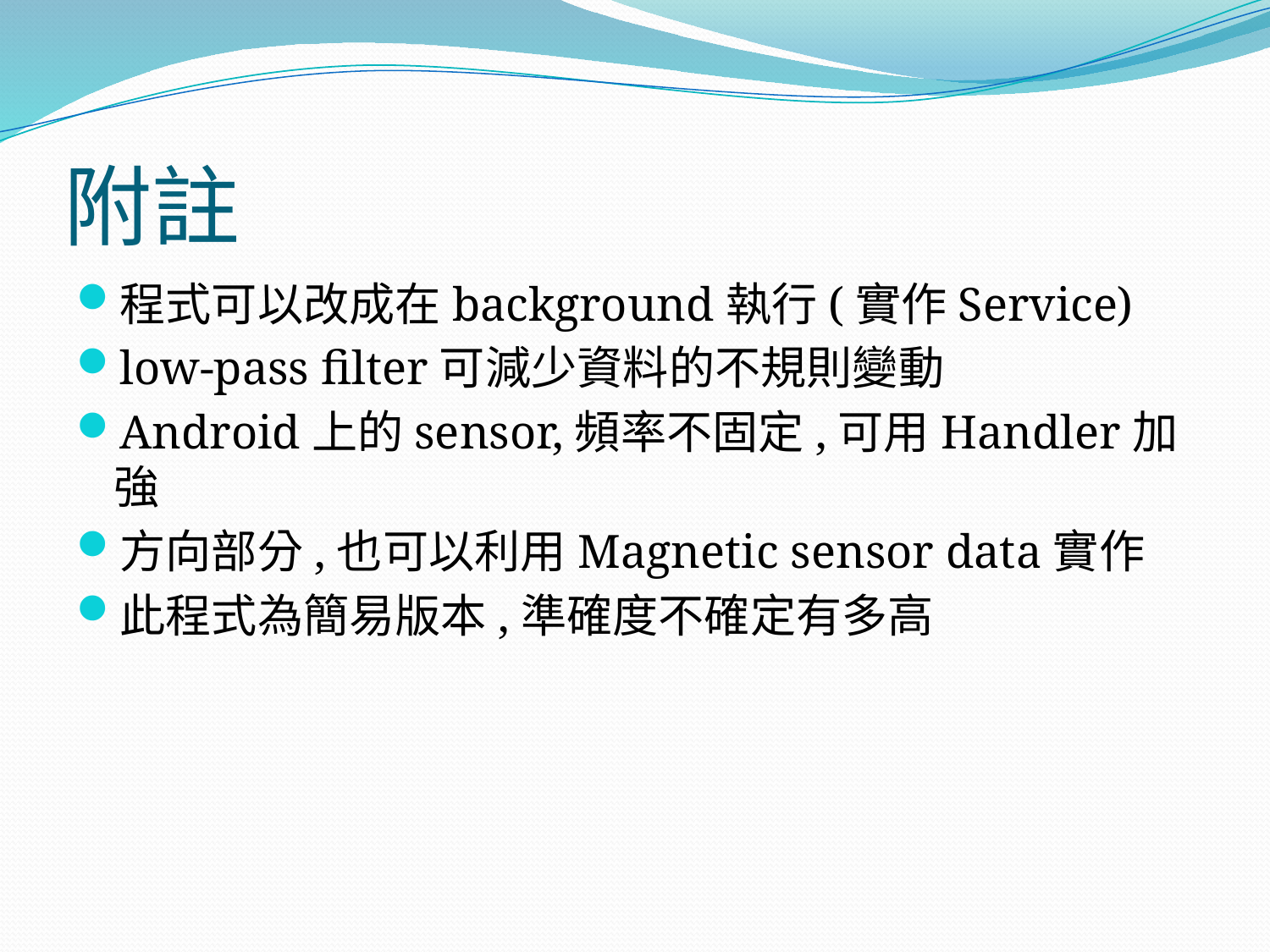

# 附註
程式可以改成在background執行(實作Service)
low-pass filter可減少資料的不規則變動
Android上的sensor,頻率不固定,可用Handler加強
方向部分,也可以利用Magnetic sensor data實作
此程式為簡易版本,準確度不確定有多高